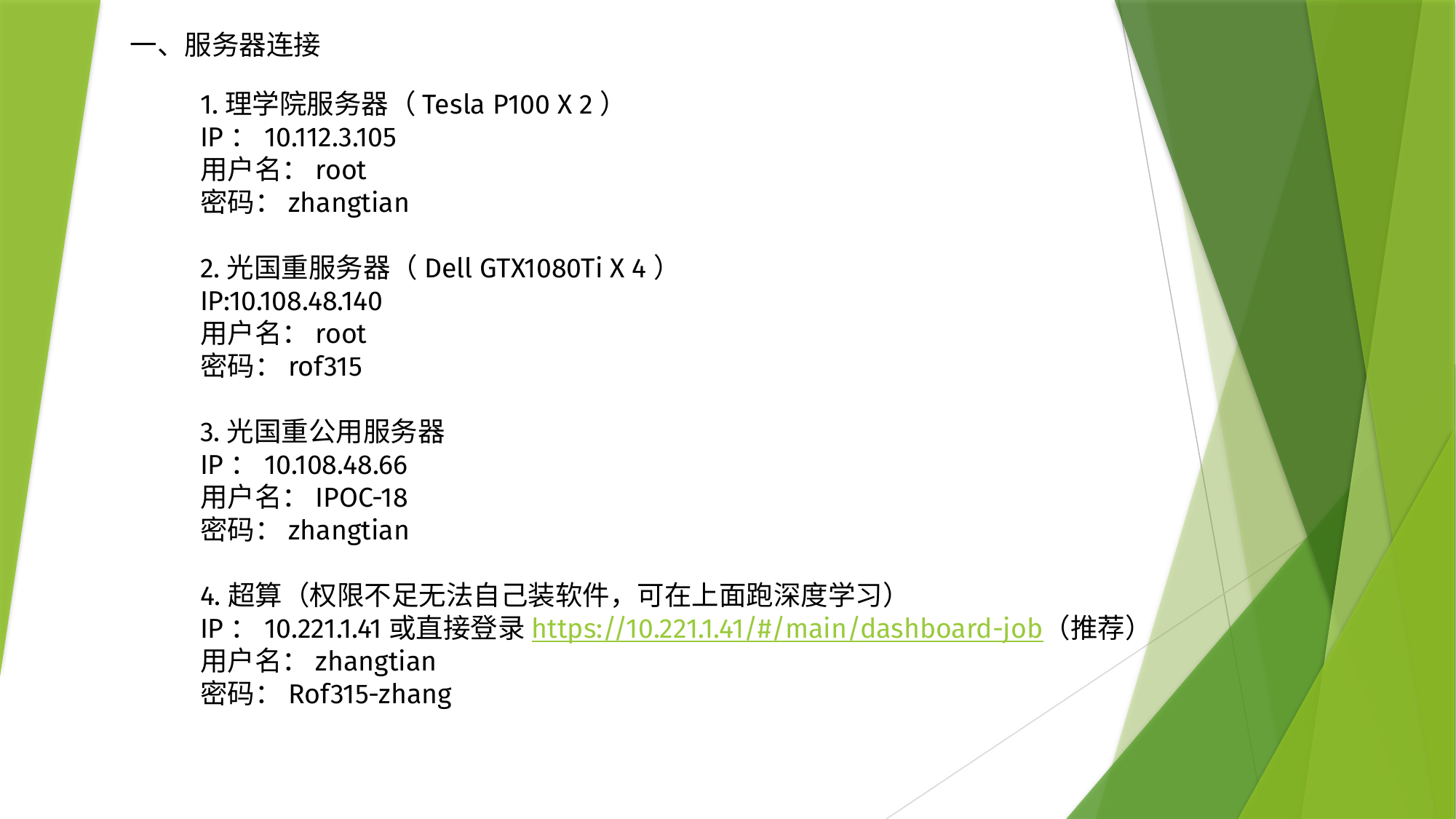

一、服务器连接
1.理学院服务器（Tesla P100 X 2）
IP：10.112.3.105
用户名：root
密码：zhangtian

2.光国重服务器（Dell GTX1080Ti X 4）
IP:10.108.48.140
用户名：root
密码：rof315

3.光国重公用服务器
IP：10.108.48.66
用户名：IPOC-18
密码：zhangtian

4.超算（权限不足无法自己装软件，可在上面跑深度学习）
IP：10.221.1.41或直接登录https://10.221.1.41/#/main/dashboard-job（推荐）
用户名：zhangtian
密码：Rof315-zhang